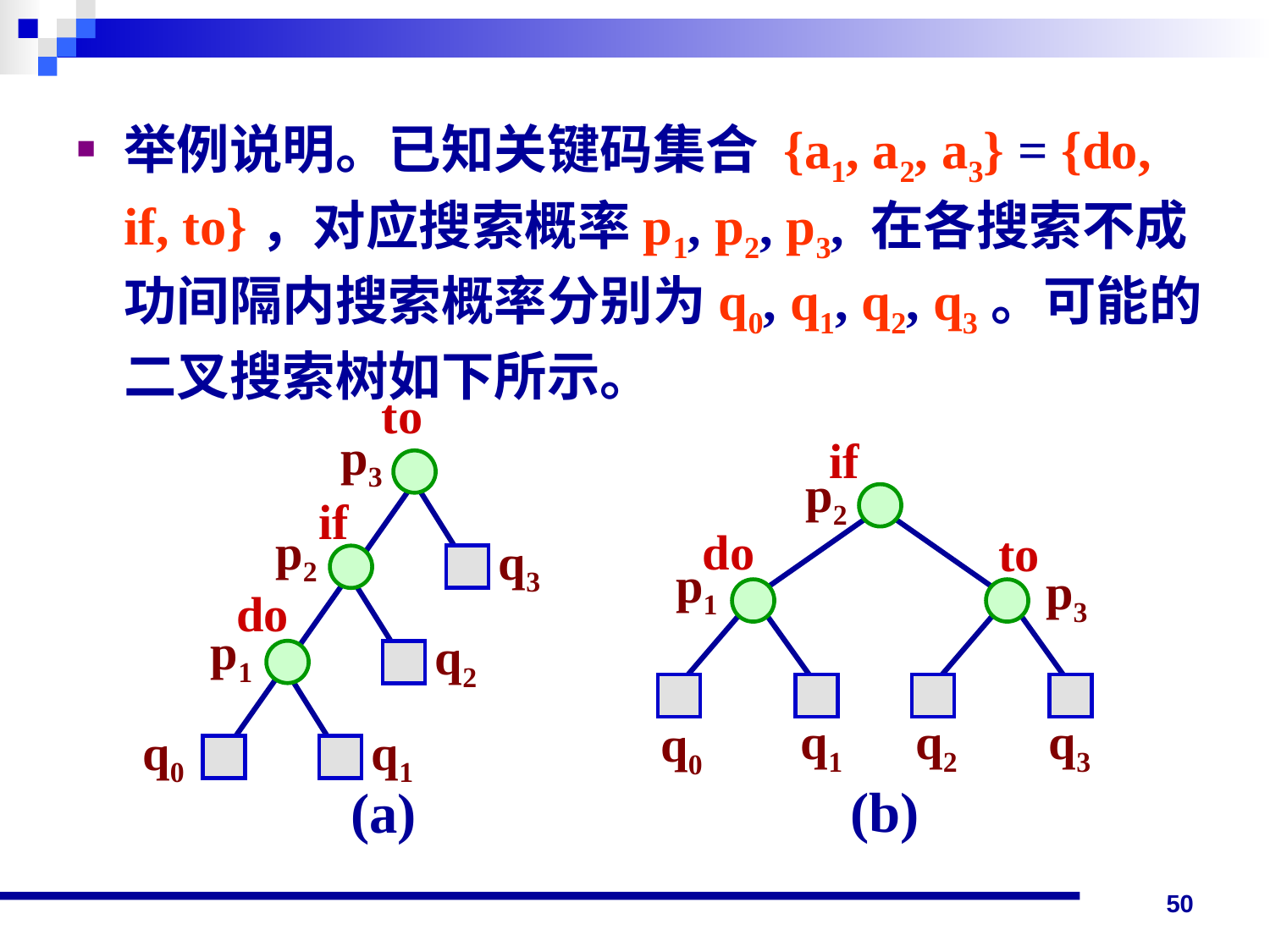

举例说明。已知关键码集合 {a1, a2, a3} = {do, if, to}，对应搜索概率p1, p2, p3, 在各搜索不成功间隔内搜索概率分别为q0, q1, q2, q3。可能的二叉搜索树如下所示。
to
p3
if

p2

if

p2
do

to
q3

p1
p3
do

p1
q2

q1
q2
q3
q0
q0
q1

(b)
(a)
50